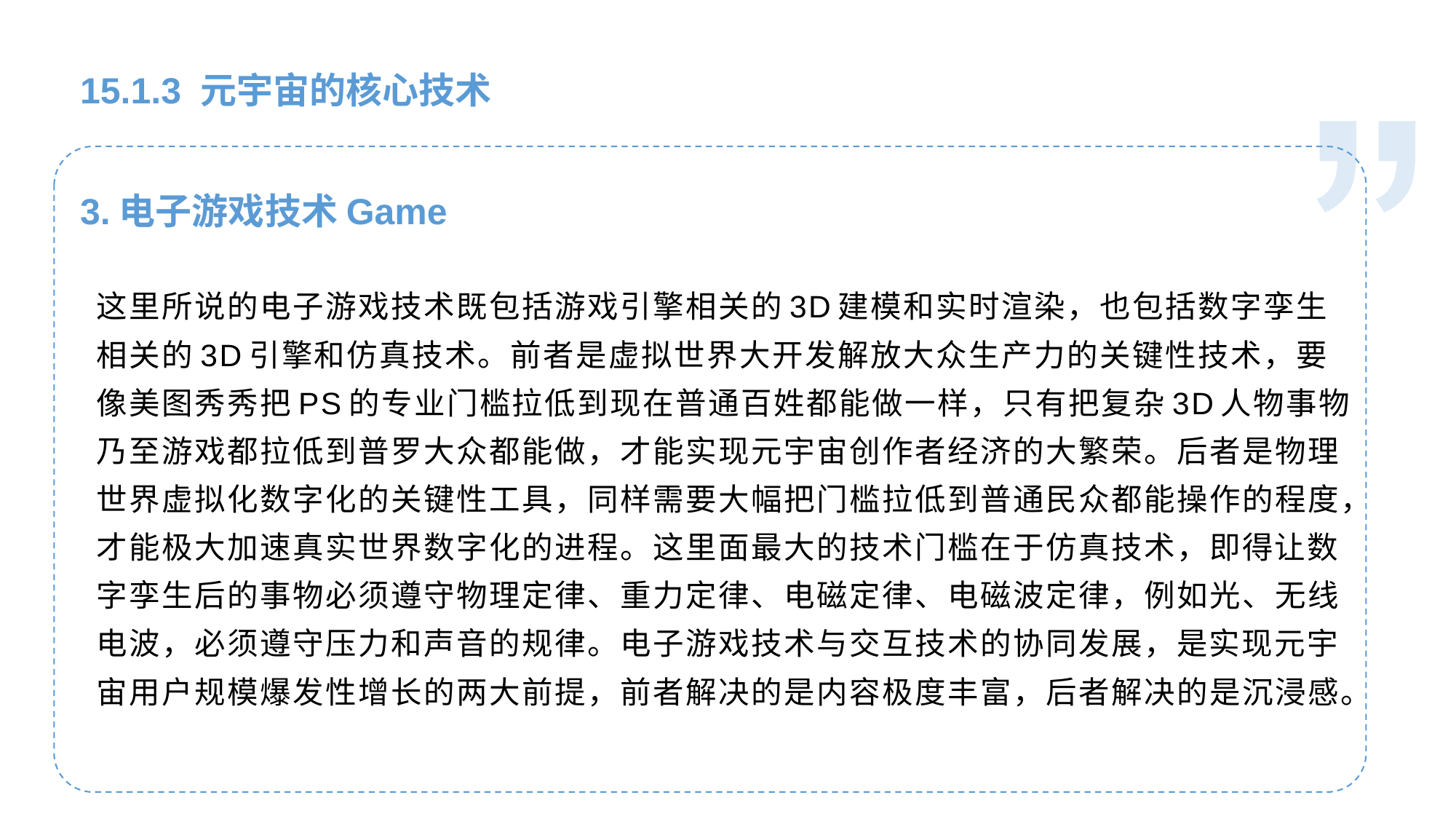

人工智能基础
15.1.3 元宇宙的核心技术

3.电子游戏技术Game
这里所说的电子游戏技术既包括游戏引擎相关的3D建模和实时渲染，也包括数字孪生相关的3D引擎和仿真技术。前者是虚拟世界大开发解放大众生产力的关键性技术，要像美图秀秀把PS的专业门槛拉低到现在普通百姓都能做一样，只有把复杂3D人物事物乃至游戏都拉低到普罗大众都能做，才能实现元宇宙创作者经济的大繁荣。后者是物理世界虚拟化数字化的关键性工具，同样需要大幅把门槛拉低到普通民众都能操作的程度，才能极大加速真实世界数字化的进程。这里面最大的技术门槛在于仿真技术，即得让数字孪生后的事物必须遵守物理定律、重力定律、电磁定律、电磁波定律，例如光、无线电波，必须遵守压力和声音的规律。电子游戏技术与交互技术的协同发展，是实现元宇宙用户规模爆发性增长的两大前提，前者解决的是内容极度丰富，后者解决的是沉浸感。